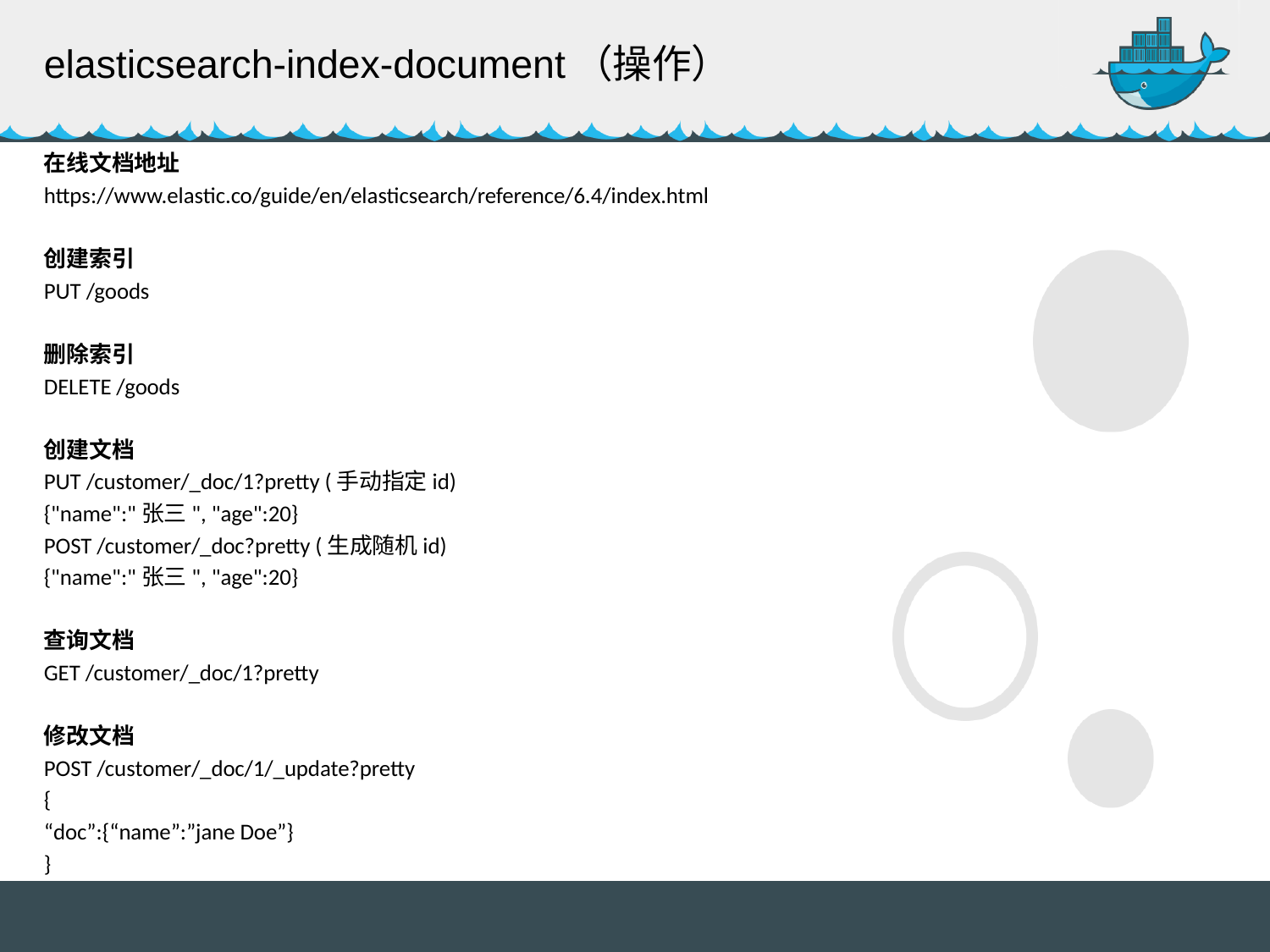

elasticsearch-index-document（操作）
在线文档地址
https://www.elastic.co/guide/en/elasticsearch/reference/6.4/index.html

创建索引
PUT /goods

删除索引
DELETE /goods

创建文档
PUT /customer/_doc/1?pretty (手动指定id)
{"name":"张三", "age":20}
POST /customer/_doc?pretty (生成随机id)
{"name":"张三", "age":20}

查询文档
GET /customer/_doc/1?pretty

修改文档
POST /customer/_doc/1/_update?pretty
{
“doc”:{“name”:”jane Doe”}
}